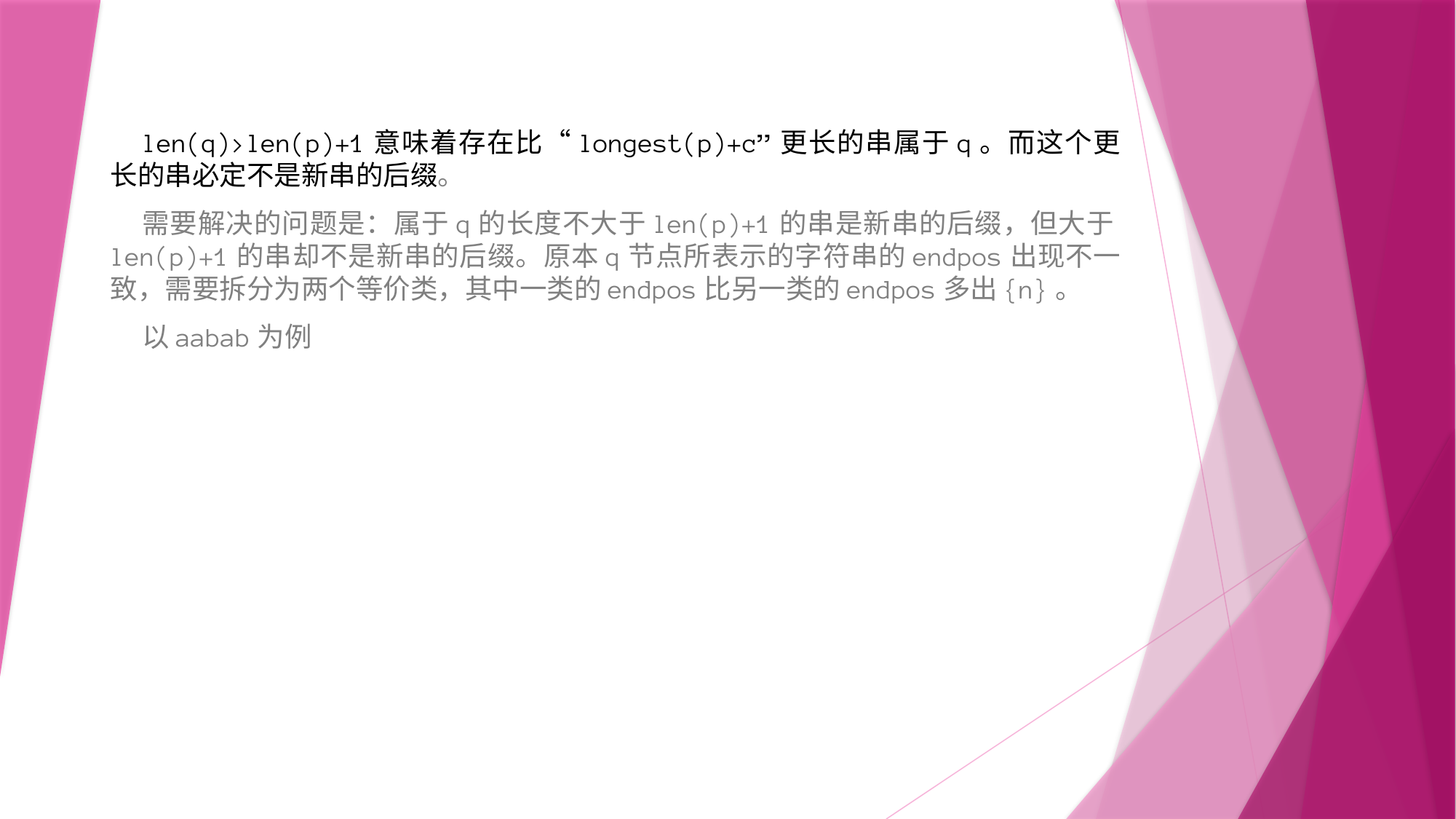

#
len(q)>len(p)+1意味着存在比“longest(p)+c”更长的串属于q。而这个更长的串必定不是新串的后缀。
需要解决的问题是：属于q的长度不大于len(p)+1的串是新串的后缀，但大于len(p)+1的串却不是新串的后缀。原本q节点所表示的字符串的endpos出现不一致，需要拆分为两个等价类，其中一类的endpos比另一类的endpos多出{n}。
以aabab为例